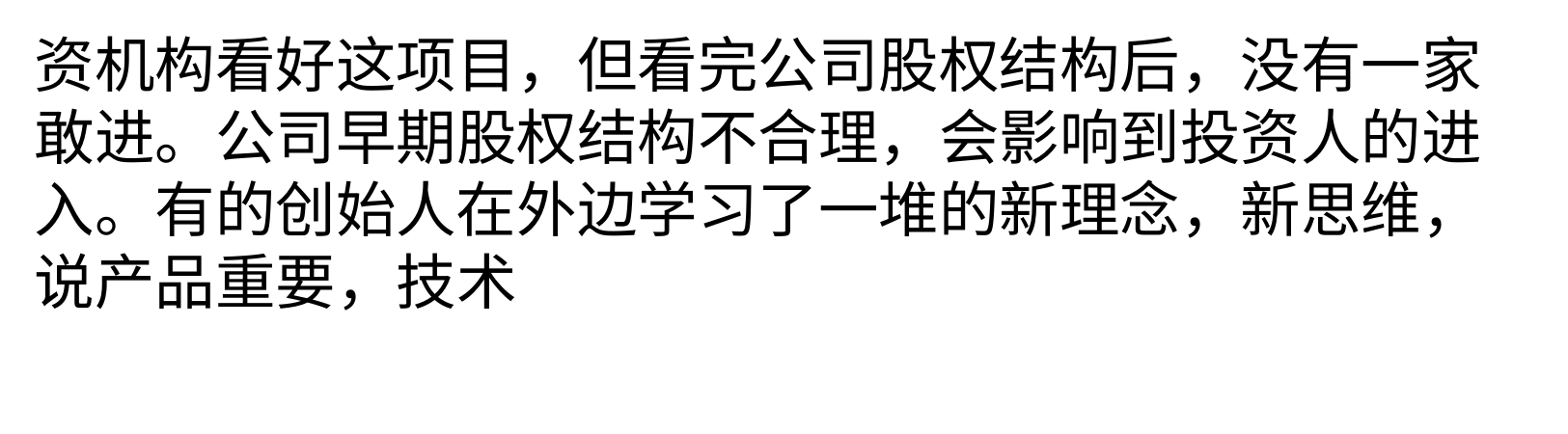

资机构看好这项目，但看完公司股权结构后，没有一家敢进。公司早期股权结构不合理，会影响到投资人的进入。有的创始人在外边学习了一堆的新理念，新思维，说产品重要，技术